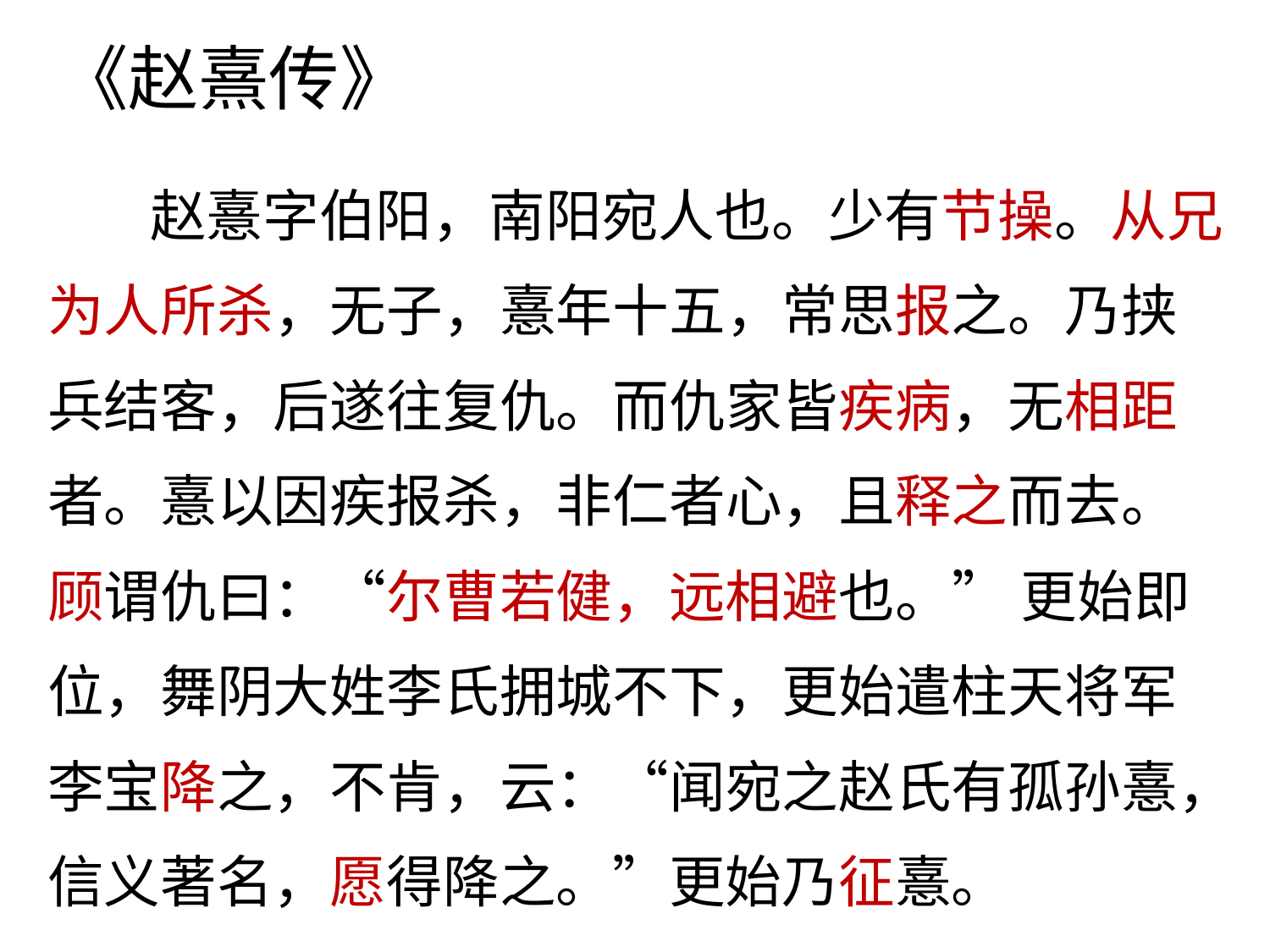

# 《赵熹传》
       赵憙字伯阳，南阳宛人也。少有节操。从兄为人所杀，无子，憙年十五，常思报之。乃挟兵结客，后遂往复仇。而仇家皆疾病，无相距者。憙以因疾报杀，非仁者心，且释之而去。顾谓仇曰：“尔曹若健，远相避也。” 更始即位，舞阴大姓李氏拥城不下，更始遣柱天将军李宝降之，不肯，云：“闻宛之赵氏有孤孙憙，信义著名，愿得降之。”更始乃征憙。